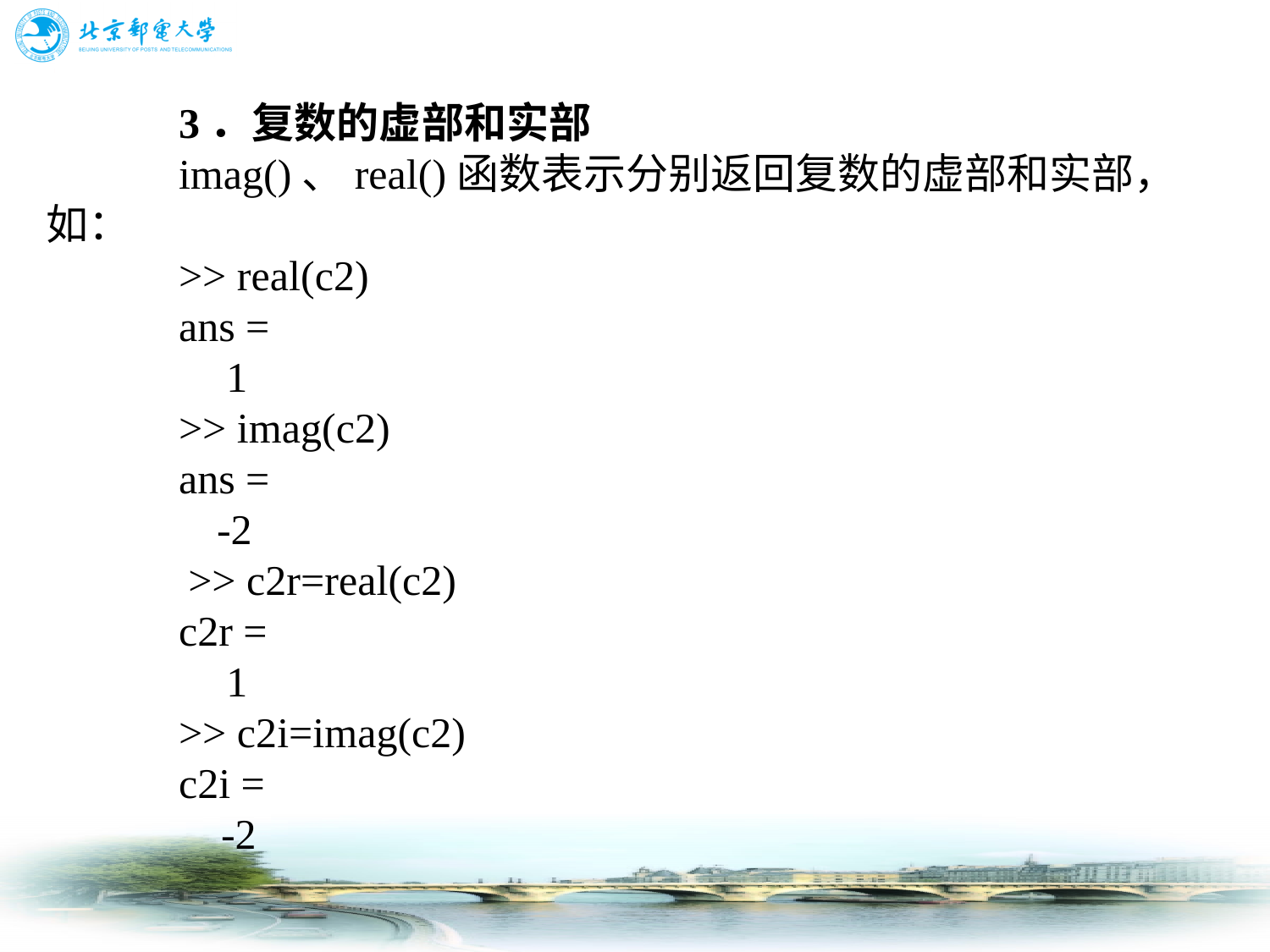

3．复数的虚部和实部
　　imag()、real()函数表示分别返回复数的虚部和实部，如：
　　>> real(c2)
　　ans =
　　     1
　　>> imag(c2)
　　ans =
　　    -2
　　 >> c2r=real(c2)
　　c2r =
　　     1
　　>> c2i=imag(c2)
　　c2i =
　　　-2